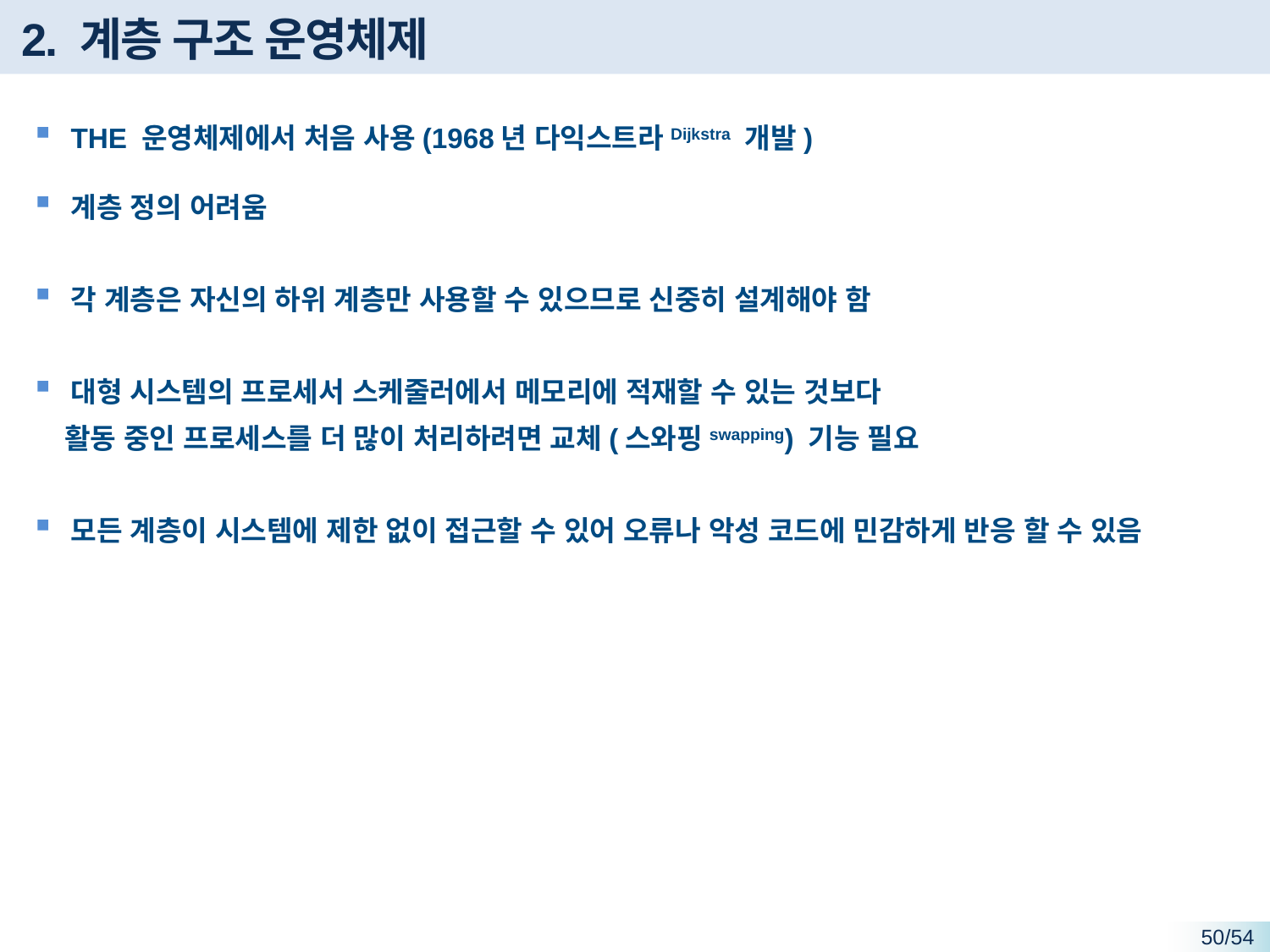

# 2. 계층 구조 운영체제
THE 운영체제에서 처음 사용(1968년 다익스트라Dijkstra 개발)

계층 정의 어려움

각 계층은 자신의 하위 계층만 사용할 수 있으므로 신중히 설계해야 함

대형 시스템의 프로세서 스케줄러에서 메모리에 적재할 수 있는 것보다
   활동 중인 프로세스를 더 많이 처리하려면 교체(스와핑swapping) 기능 필요

모든 계층이 시스템에 제한 없이 접근할 수 있어 오류나 악성 코드에 민감하게 반응 할 수 있음